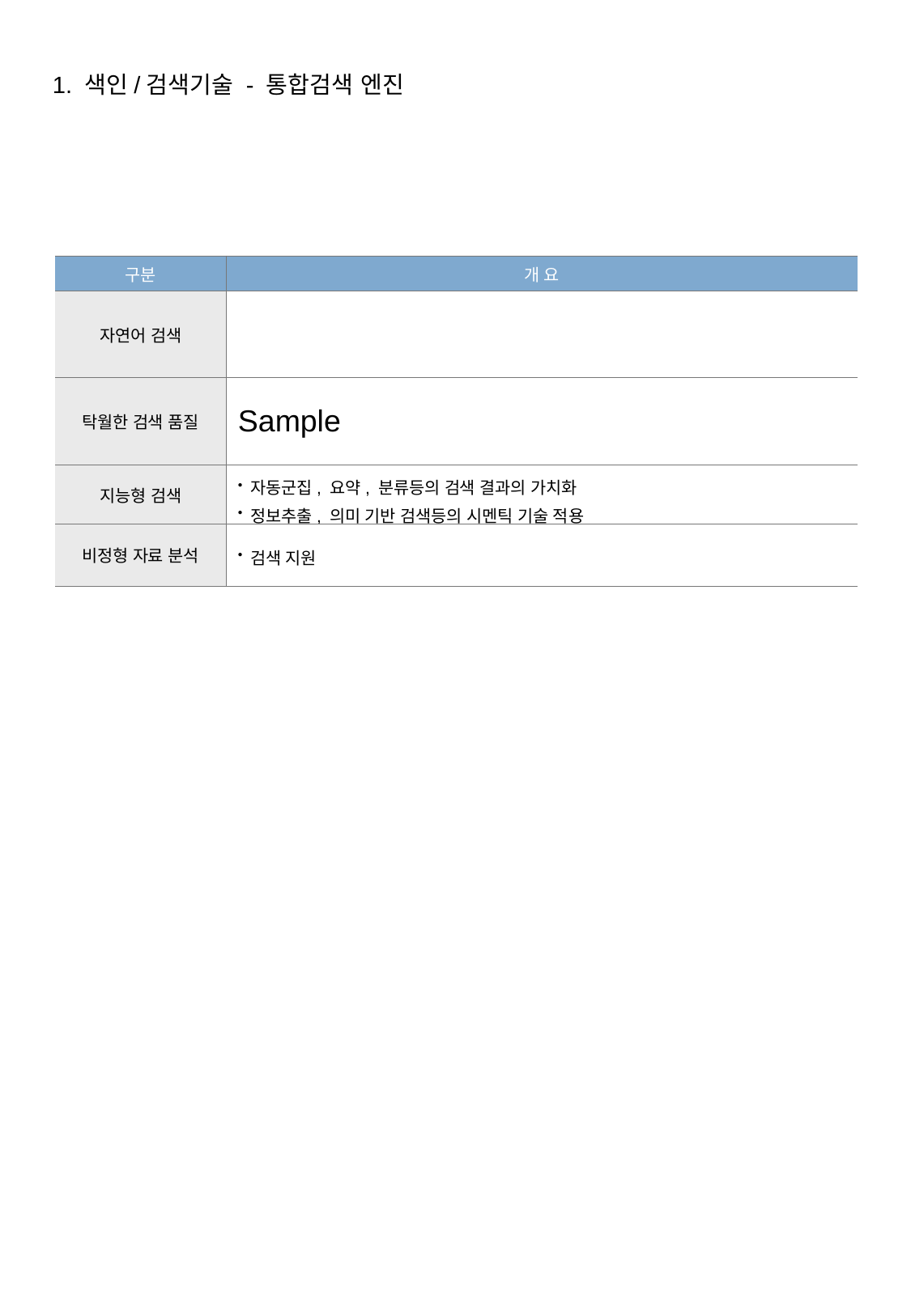

1. 색인/검색기술 - 통합검색 엔진
| 구분 | 개 요 |
| --- | --- |
| 자연어 검색 |  |
| 탁월한 검색 품질 | Sample |
| 지능형 검색 | 자동군집, 요약, 분류등의 검색 결과의 가치화 정보추출, 의미 기반 검색등의 시멘틱 기술 적용 |
| 비정형 자료 분석 | 검색 지원 |